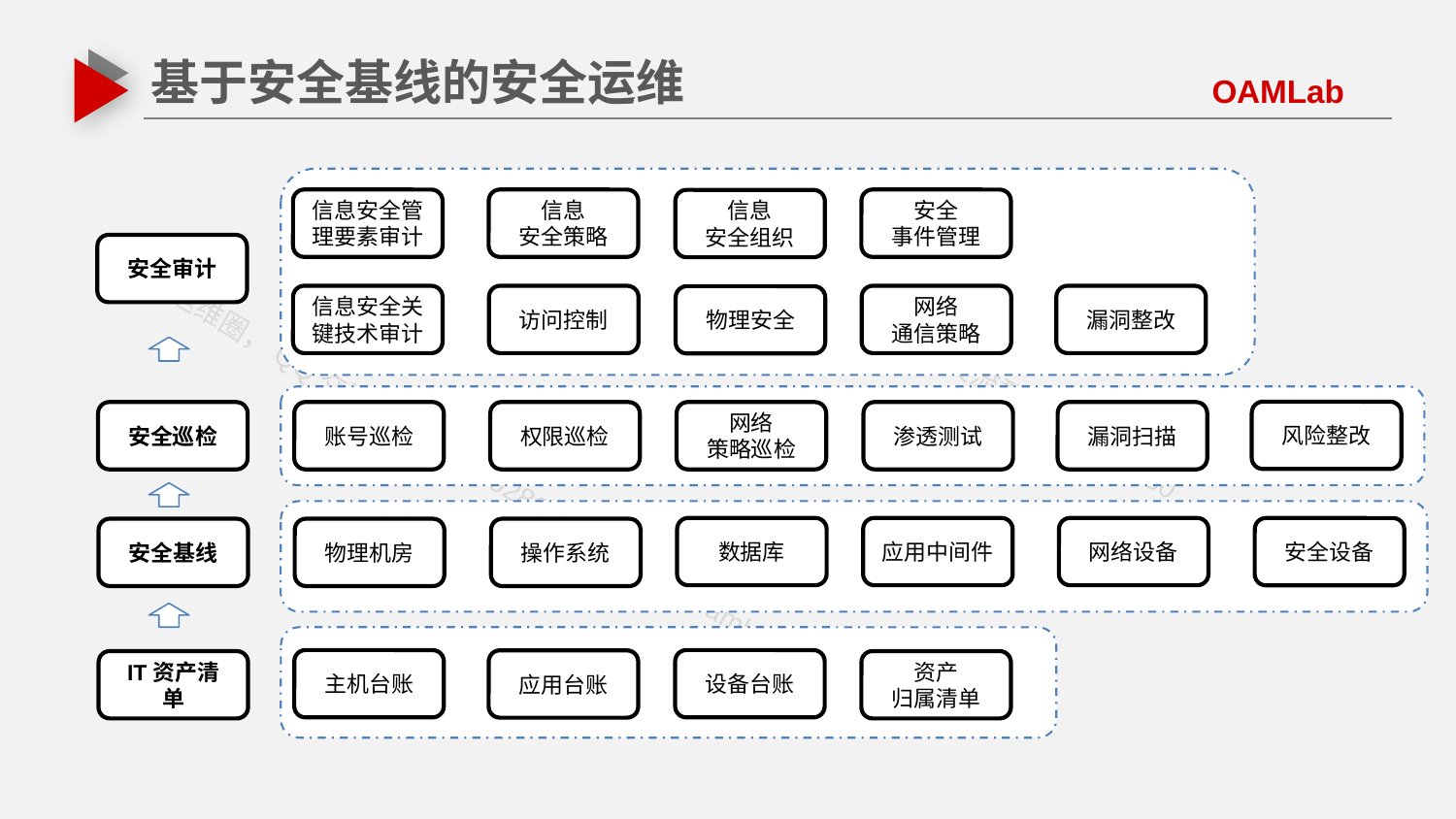

基于安全基线的安全运维

信息安全管理要素审计
安全审计
信息
安全策略
安全
事件管理
信息
安全组织
信息安全关键技术审计
访问控制
网络
通信策略
物理安全
漏洞整改

渗透测试
漏洞扫描
安全巡检
账号巡检
权限巡检
网络
策略巡检

数据库
应用中间件
网络设备
安全设备
操作系统
安全基线
物理机房

设备台账
主机台账
应用台账
资产
归属清单
IT资产清单
风险整改